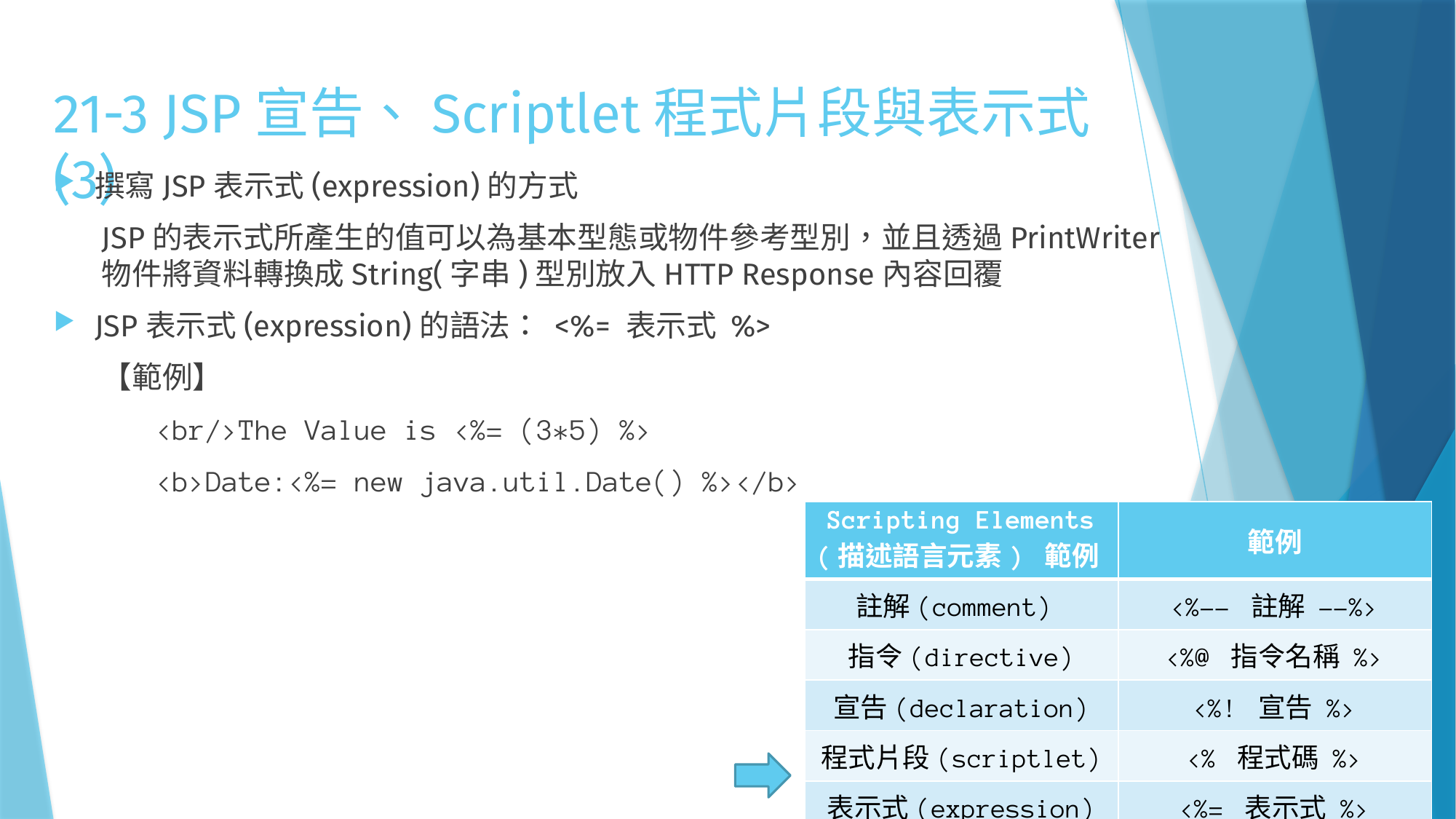

# 21-3 JSP宣告、Scriptlet程式片段與表示式(3)
撰寫JSP表示式(expression)的方式
JSP的表示式所產生的值可以為基本型態或物件參考型別，並且透過PrintWriter物件將資料轉換成String(字串)型別放入HTTP Response內容回覆
JSP表示式(expression)的語法： <%= 表示式 %>
【範例】
<br/>The Value is <%= (3*5) %>
<b>Date:<%= new java.util.Date() %></b>
| Scripting Elements (描述語言元素) 範例 | 範例 |
| --- | --- |
| 註解(comment) | <%-- 註解 --%> |
| 指令(directive) | <%@ 指令名稱 %> |
| 宣告(declaration) | <%! 宣告 %> |
| 程式片段(scriptlet) | <% 程式碼 %> |
| 表示式(expression) | <%= 表示式 %> |